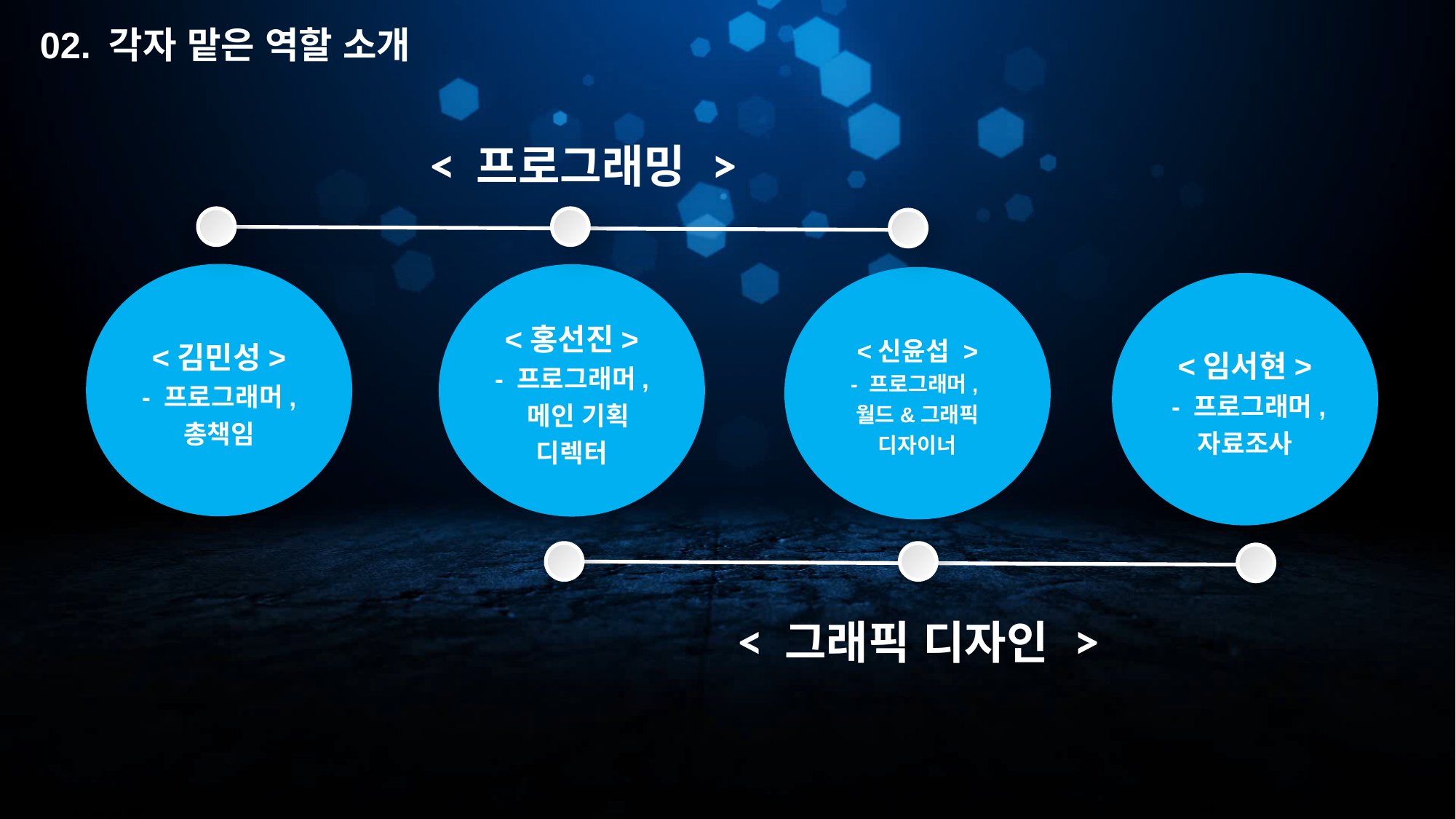

02. 각자 맡은 역할 소개
< 프로그래밍 >

<김민성>
- 프로그래머, 총책임
<홍선진>
- 프로그래머,
 메인 기획 디렉터
<신윤섭 >
- 프로그래머,
월드&그래픽 디자이너
<임서현>
 - 프로그래머,
자료조사
< 그래픽 디자인 >